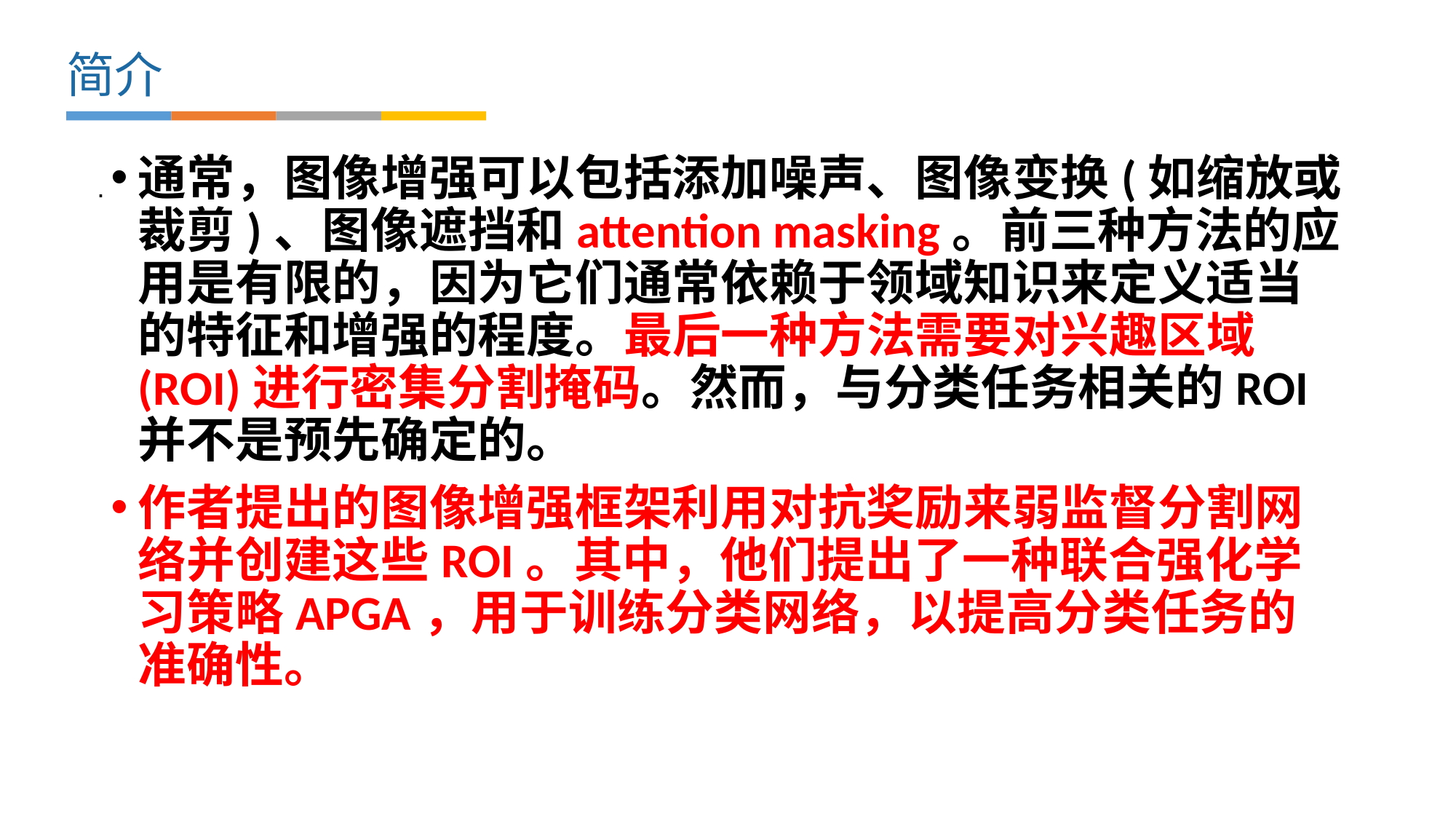

简介

通常，图像增强可以包括添加噪声、图像变换(如缩放或裁剪)、图像遮挡和attention masking。前三种方法的应用是有限的，因为它们通常依赖于领域知识来定义适当的特征和增强的程度。最后一种方法需要对兴趣区域(ROI)进行密集分割掩码。然而，与分类任务相关的ROI并不是预先确定的。
作者提出的图像增强框架利用对抗奖励来弱监督分割网络并创建这些ROI。其中，他们提出了一种联合强化学习策略APGA，用于训练分类网络，以提高分类任务的准确性。

.